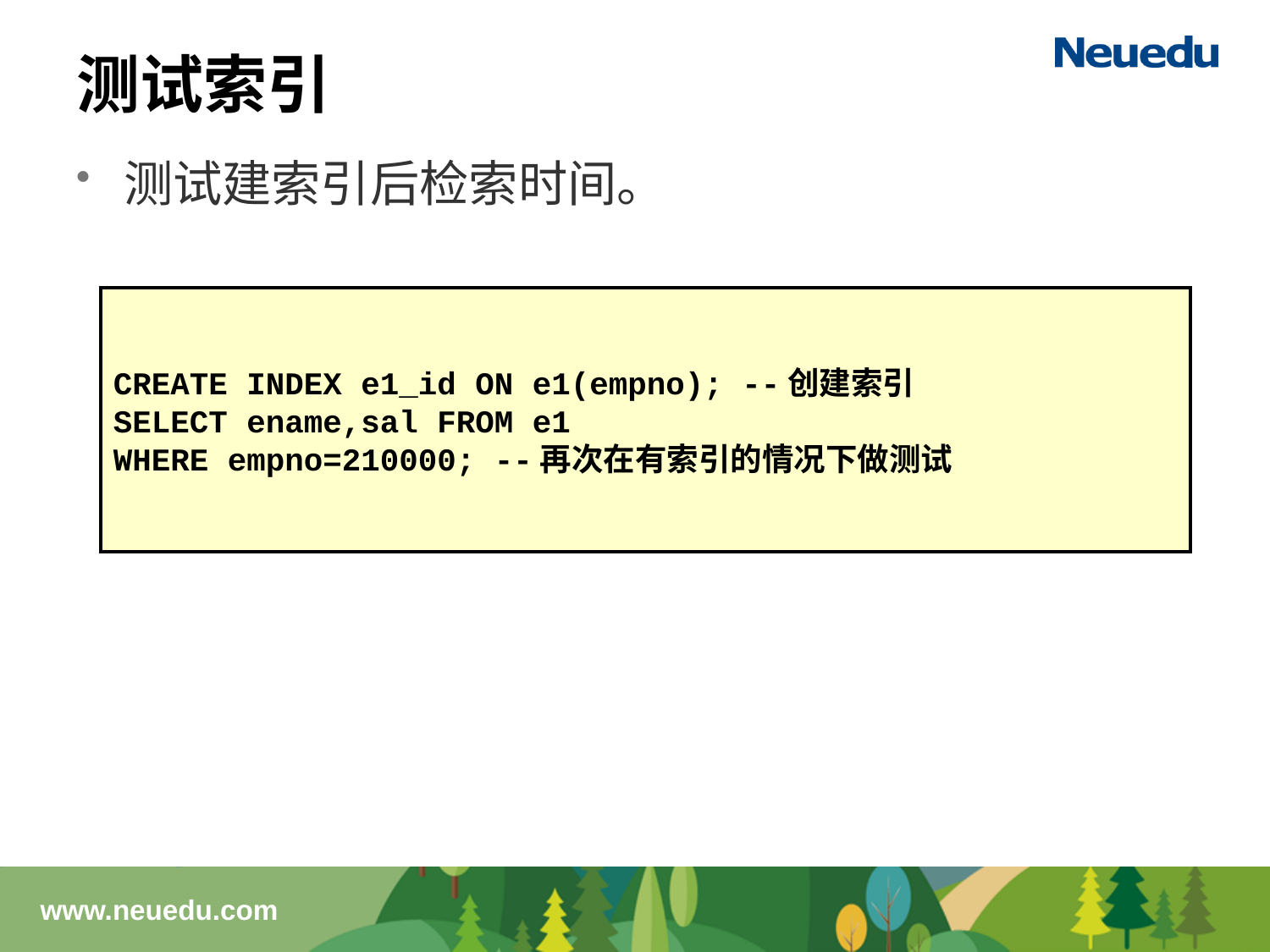

# 测试索引
测试建索引后检索时间。
CREATE INDEX e1_id ON e1(empno); --创建索引
SELECT ename,sal FROM e1
WHERE empno=210000; --再次在有索引的情况下做测试